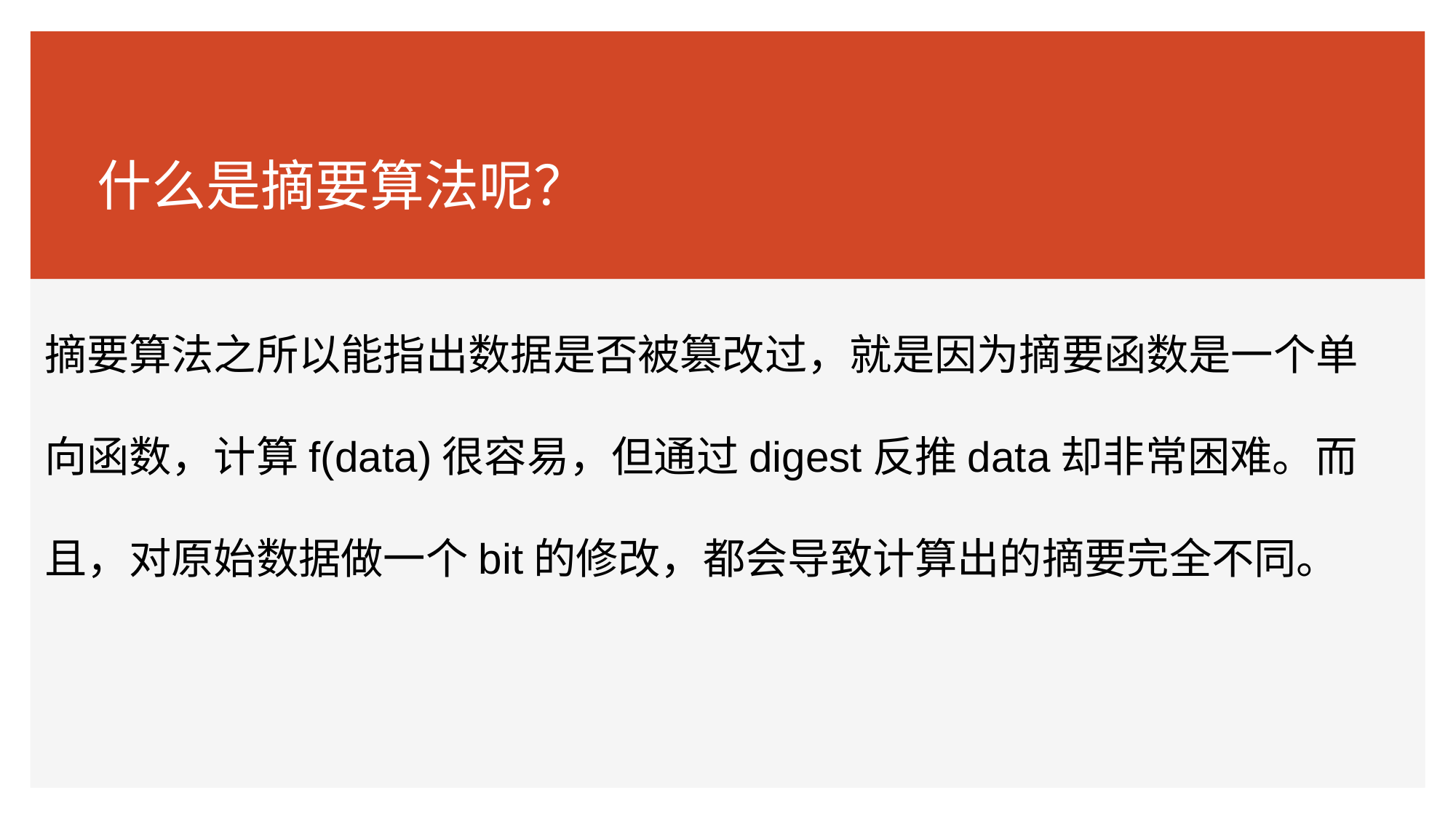

# 什么是摘要算法呢？
摘要算法之所以能指出数据是否被篡改过，就是因为摘要函数是一个单向函数，计算f(data)很容易，但通过digest反推data却非常困难。而且，对原始数据做一个bit的修改，都会导致计算出的摘要完全不同。